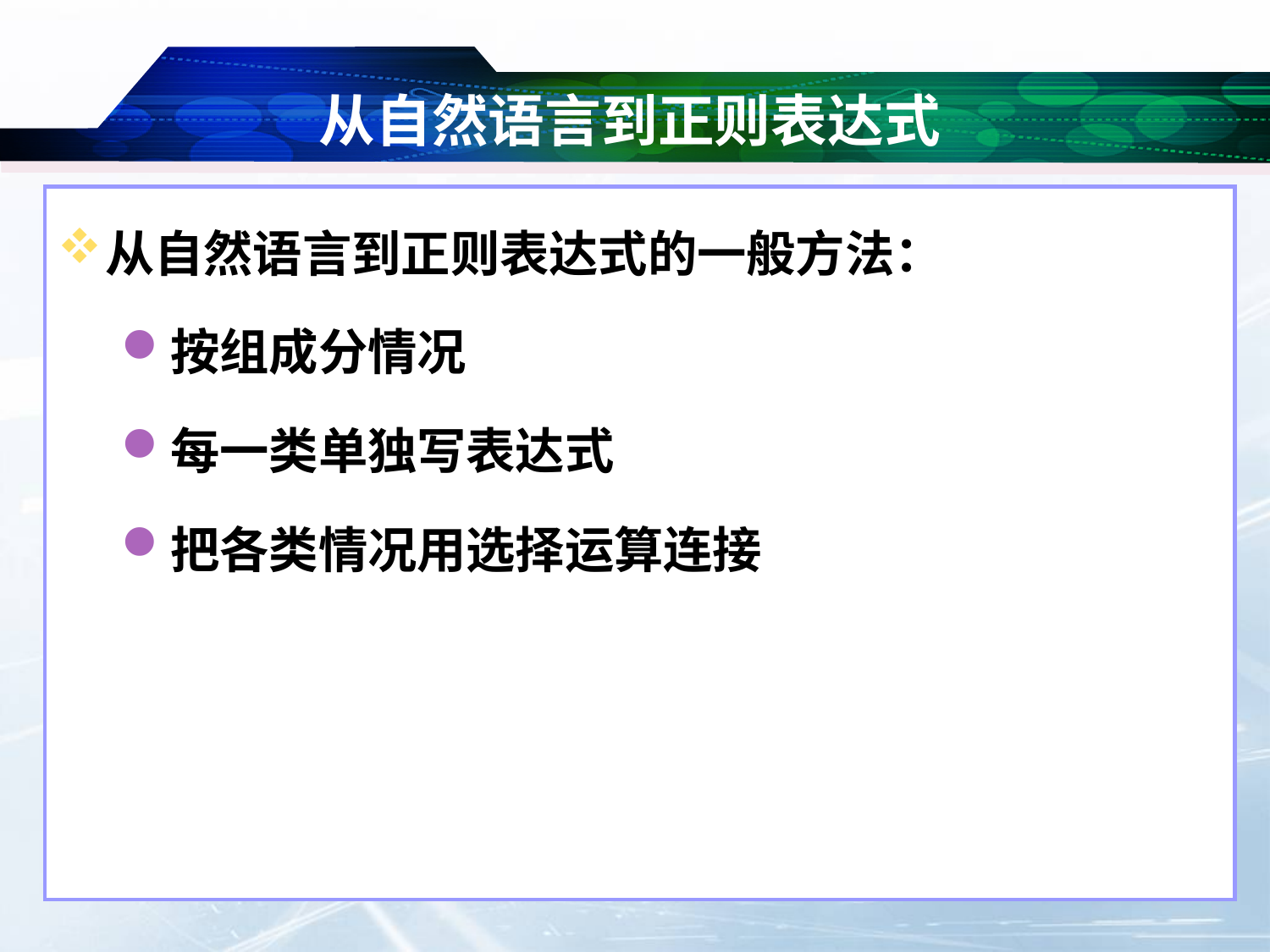

# 从自然语言到正则表达式
从自然语言到正则表达式的一般方法：
按组成分情况
每一类单独写表达式
把各类情况用选择运算连接